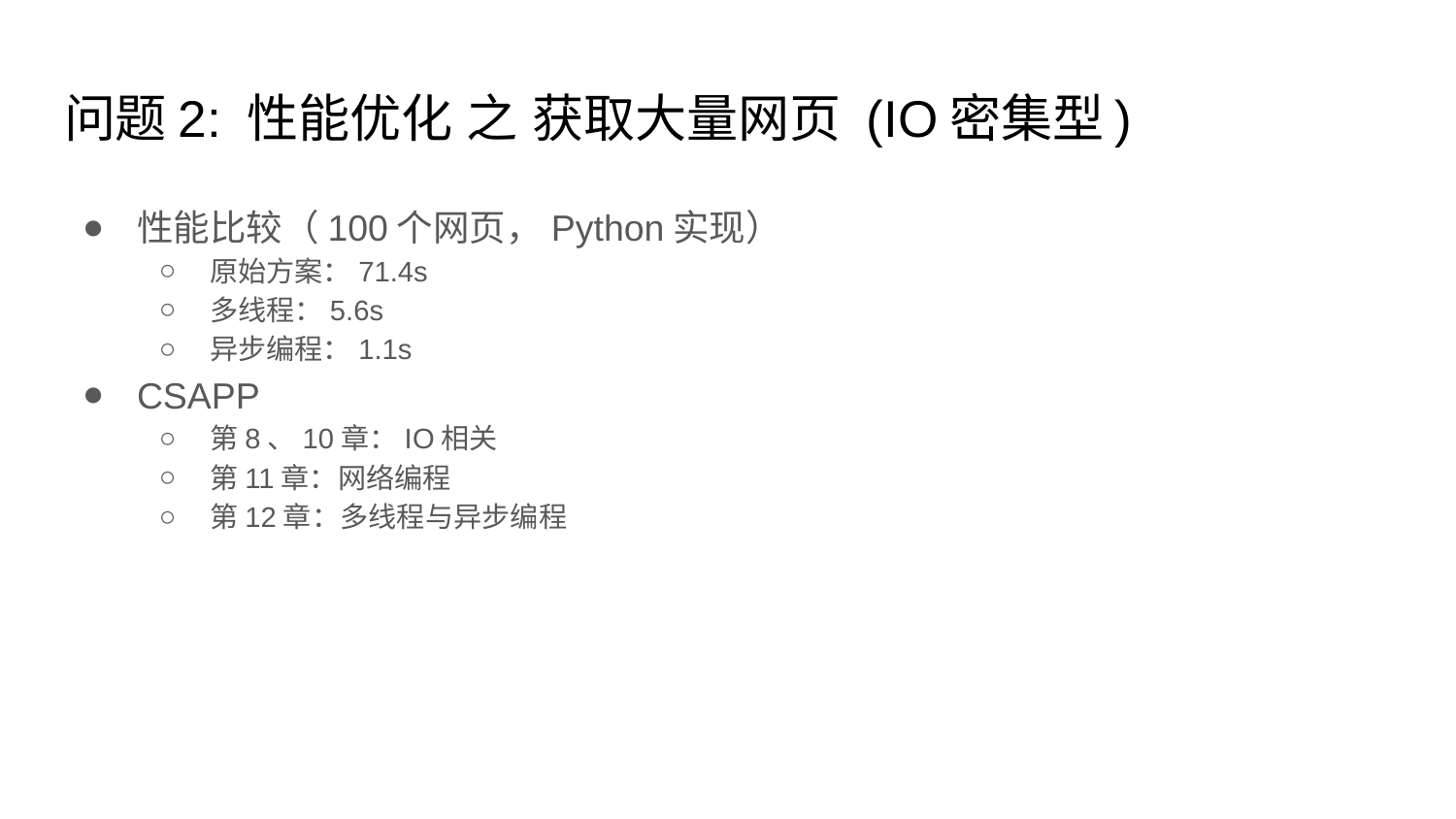

# 问题2: 性能优化 之 获取大量网页 (IO密集型)
性能比较（100个网页，Python实现）
原始方案：71.4s
多线程：5.6s
异步编程：1.1s
CSAPP
第8、10章：IO相关
第11章：网络编程
第12章：多线程与异步编程